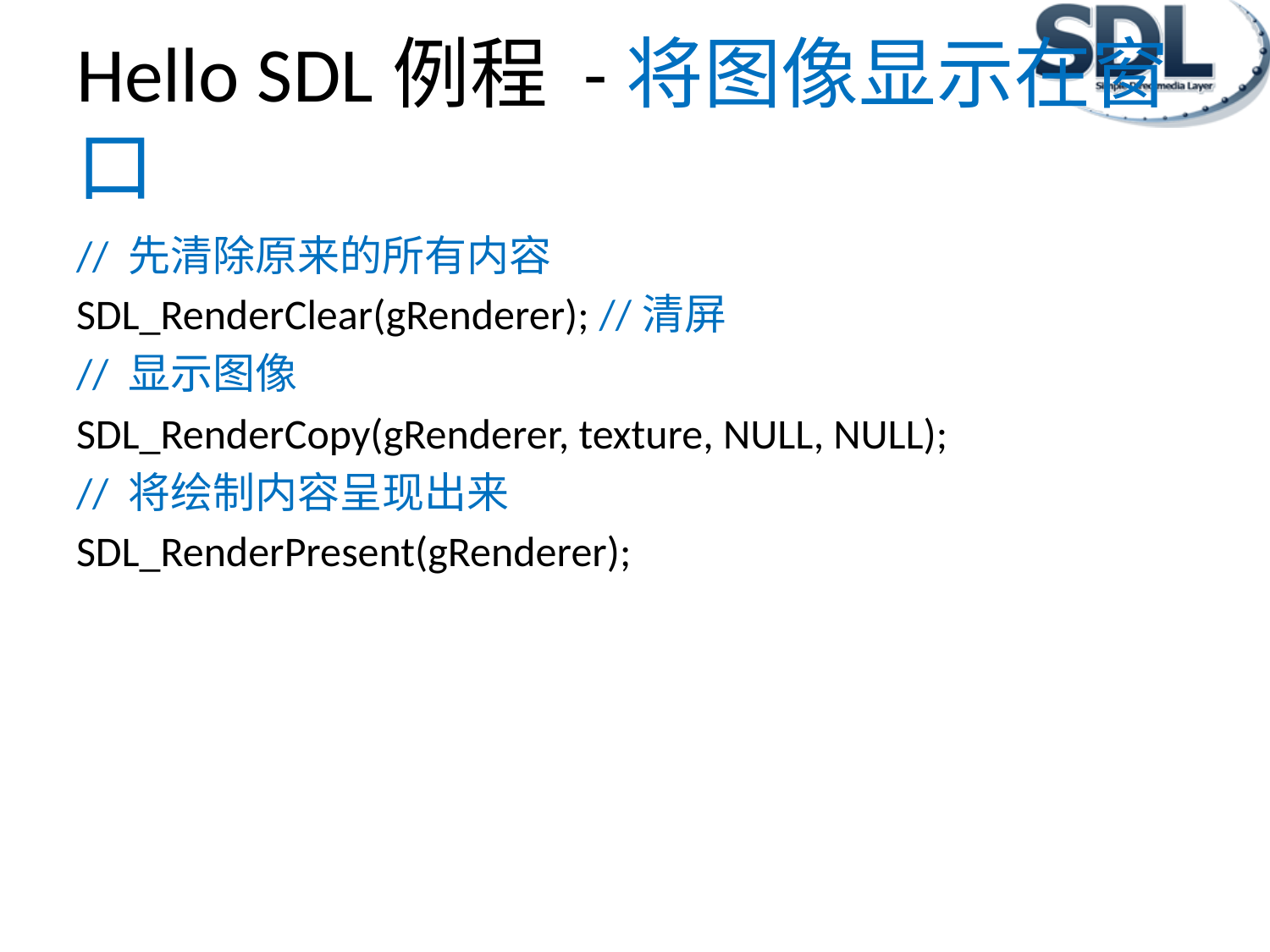

# Hello SDL例程 -将图像显示在窗口
// 先清除原来的所有内容
SDL_RenderClear(gRenderer); //清屏
// 显示图像
SDL_RenderCopy(gRenderer, texture, NULL, NULL);
// 将绘制内容呈现出来
SDL_RenderPresent(gRenderer);